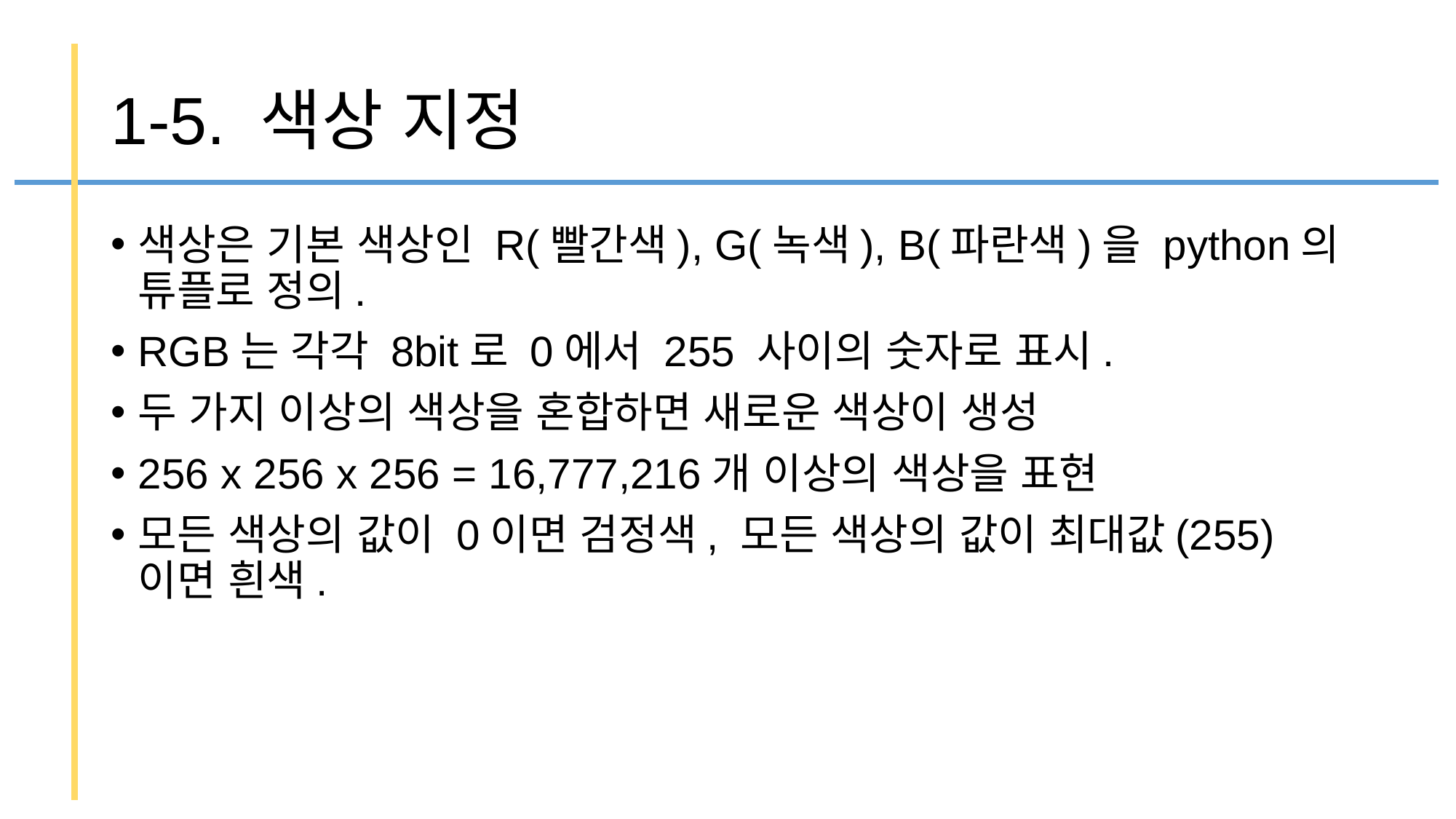

# 1-5. 색상 지정
색상은 기본 색상인 R(빨간색), G(녹색), B(파란색)을 python의 튜플로 정의.
RGB는 각각 8bit로 0에서 255 사이의 숫자로 표시.
두 가지 이상의 색상을 혼합하면 새로운 색상이 생성
256 x 256 x 256 = 16,777,216개 이상의 색상을 표현
모든 색상의 값이 0이면 검정색, 모든 색상의 값이 최대값(255)이면 흰색.